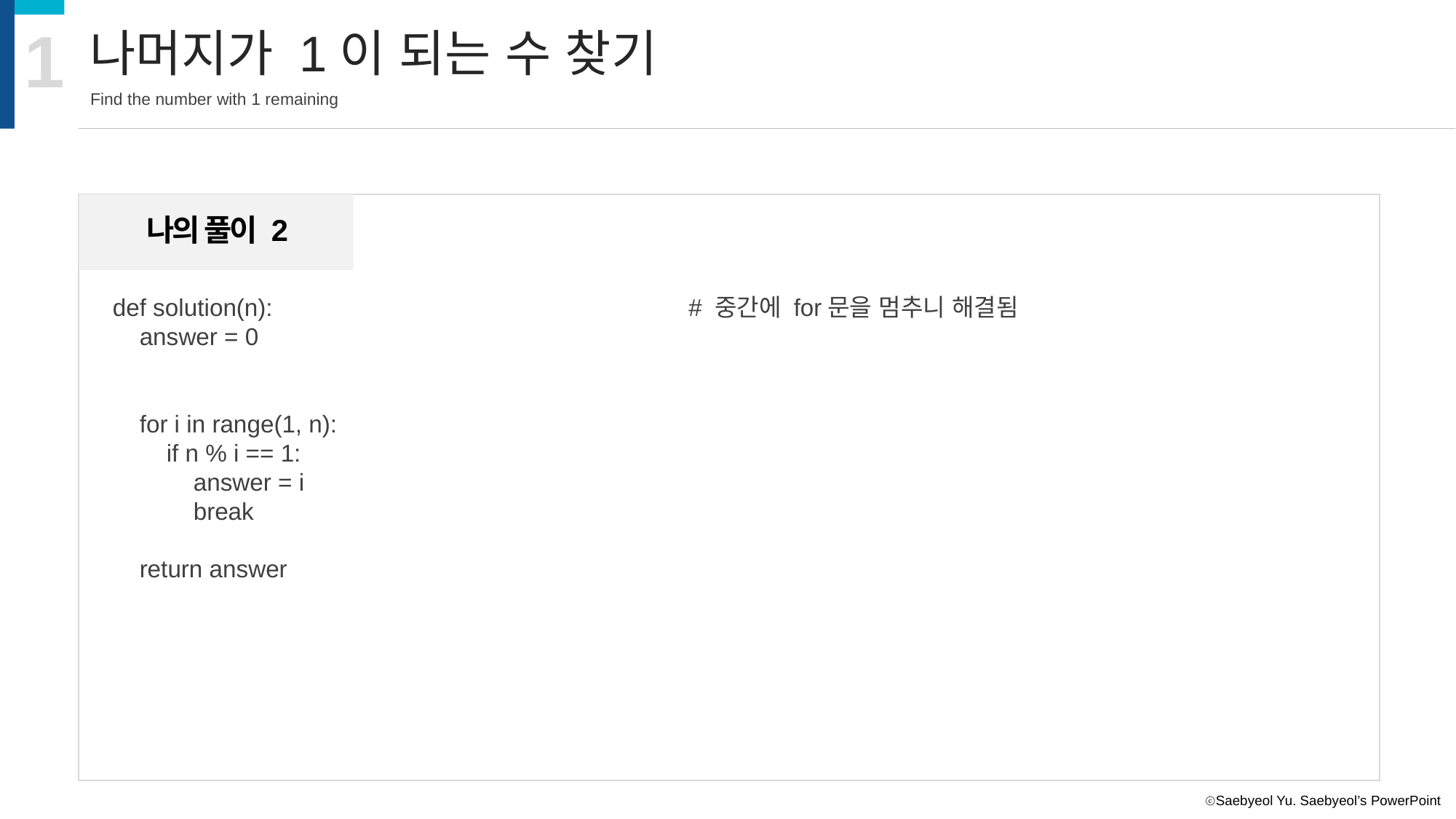

1
나머지가 1이 되는 수 찾기
Find the number with 1 remaining

나의 풀이 2
def solution(n):
    answer = 0

    for i in range(1, n):
        if n % i == 1:
            answer = i
            break

    return answer
# 중간에 for문을 멈추니 해결됨